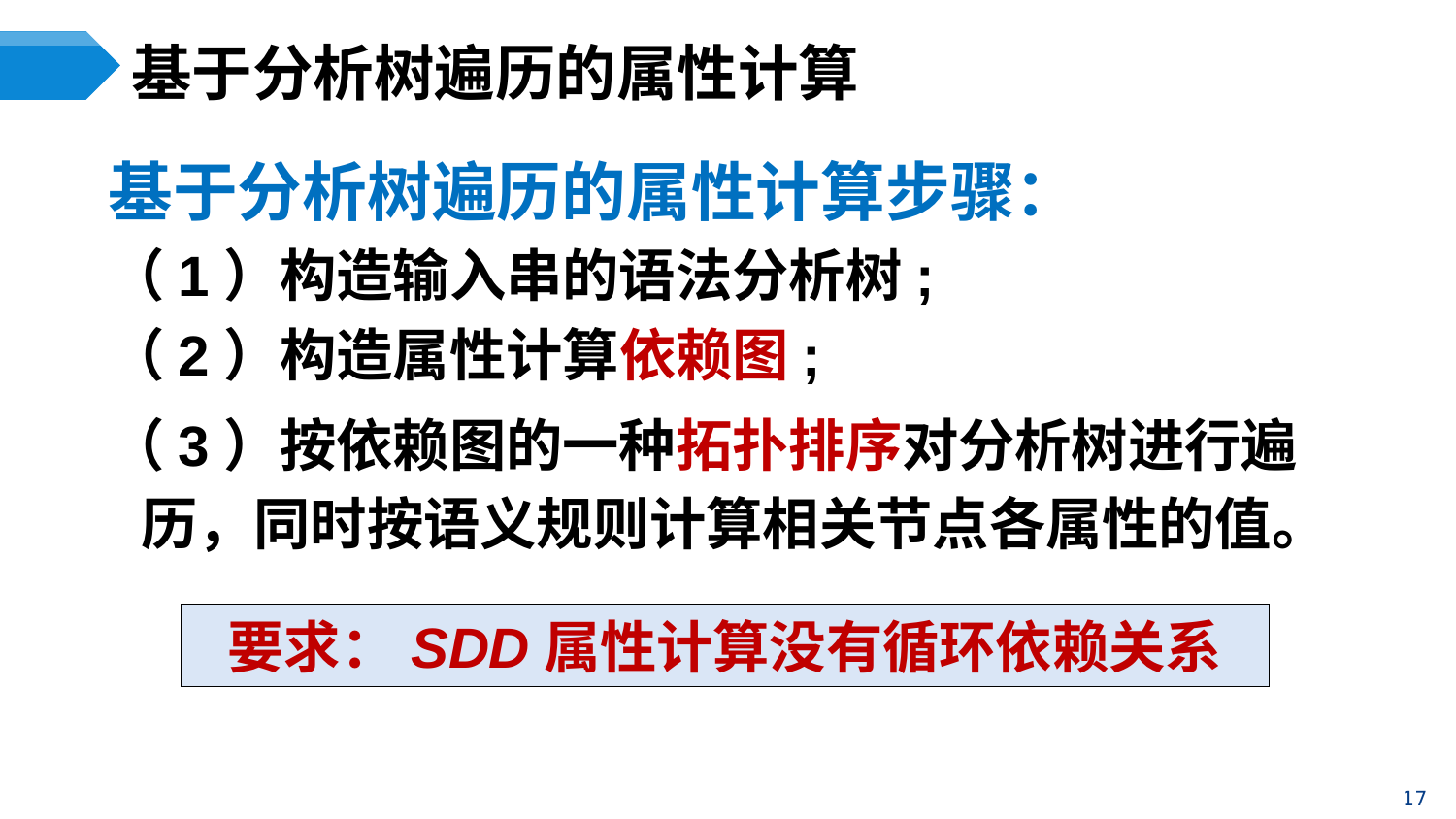

# 基于分析树遍历的属性计算
基于分析树遍历的属性计算步骤：
（1）构造输入串的语法分析树;
（2）构造属性计算依赖图;
（3）按依赖图的一种拓扑排序对分析树进行遍历，同时按语义规则计算相关节点各属性的值。

要求：SDD属性计算没有循环依赖关系
17